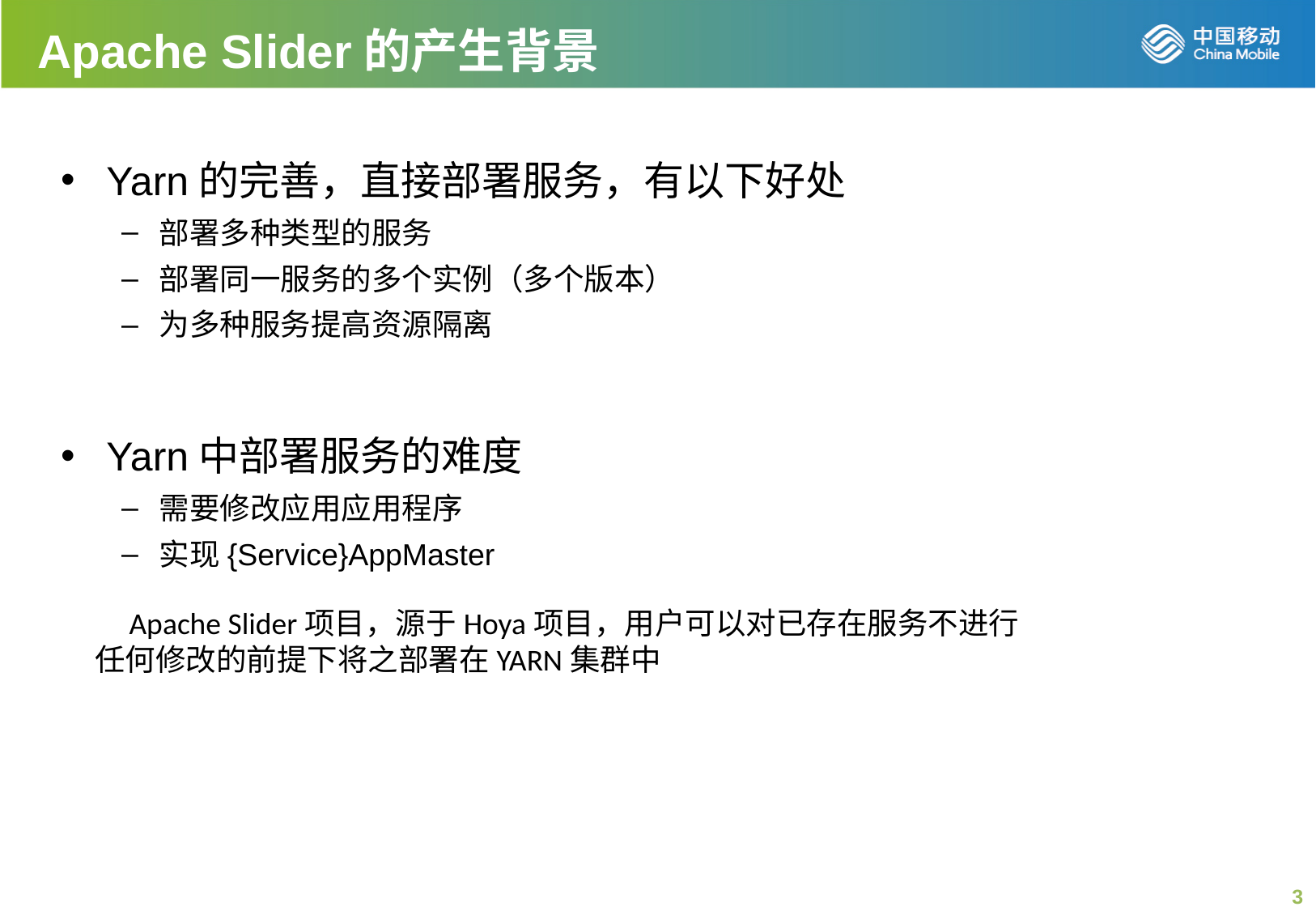

# Apache Slider的产生背景
Yarn的完善，直接部署服务，有以下好处
部署多种类型的服务
部署同一服务的多个实例（多个版本）
为多种服务提高资源隔离

Yarn中部署服务的难度
需要修改应用应用程序
实现{Service}AppMaster
     Apache Slider项目，源于Hoya项目，用户可以对已存在服务不进行
任何修改的前提下将之部署在YARN集群中